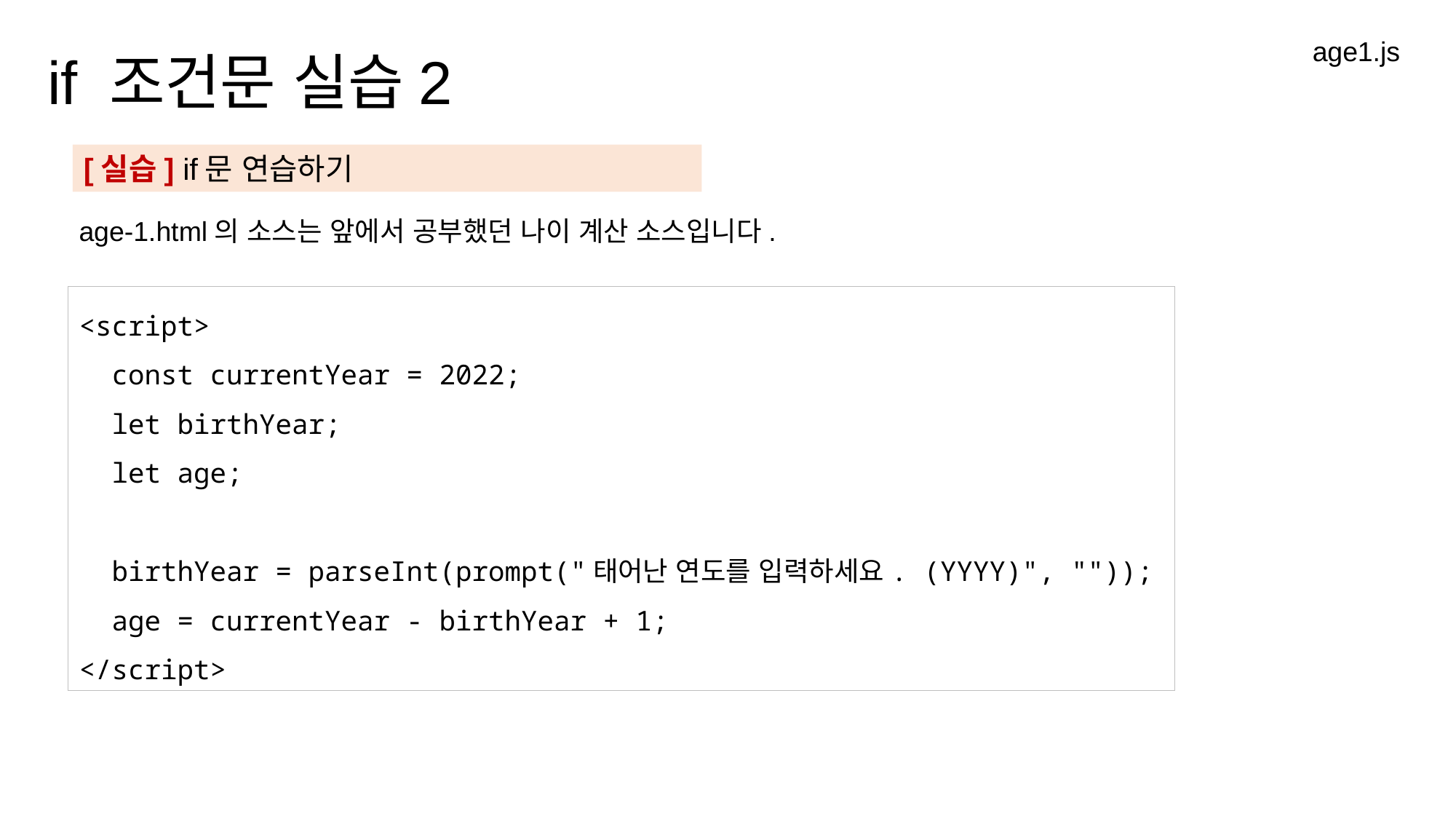

age1.js
if 조건문 실습2
[실습] if문 연습하기
age-1.html의 소스는 앞에서 공부했던 나이 계산 소스입니다.
<script>
  const currentYear = 2022;
  let birthYear;
  let age;
  birthYear = parseInt(prompt("태어난 연도를 입력하세요. (YYYY)", ""));
  age = currentYear - birthYear + 1;
</script>